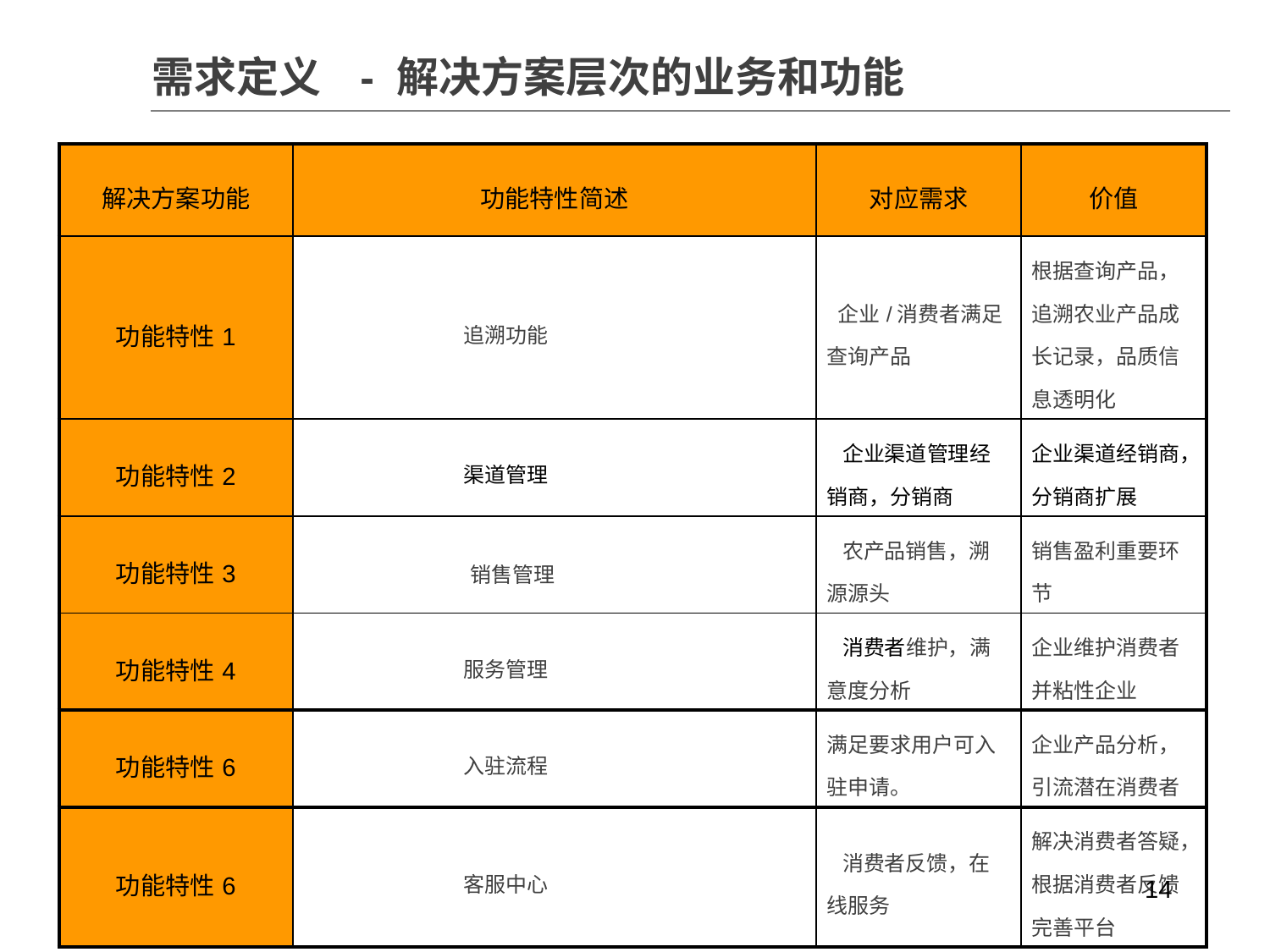

需求定义   - 解决方案层次的业务和功能
| 解决方案功能 | 功能特性简述 | 对应需求 | 价值 |
| --- | --- | --- | --- |
| 功能特性1 | 追溯功能 | 企业/消费者满足查询产品 | 根据查询产品，追溯农业产品成长记录，品质信息透明化 |
| 功能特性2 | 渠道管理 | 企业渠道管理经销商，分销商 | 企业渠道经销商，分销商扩展 |
| 功能特性3 | 销售管理 | 农产品销售，溯源源头 | 销售盈利重要环节 |
| 功能特性4 | 服务管理 | 消费者维护，满意度分析 | 企业维护消费者并粘性企业 |
| 功能特性6 | 入驻流程 | 满足要求用户可入驻申请。 | 企业产品分析，引流潜在消费者 |
| 功能特性6 | 客服中心 | 消费者反馈，在线服务 | 解决消费者答疑，根据消费者反馈完善平台 |
14